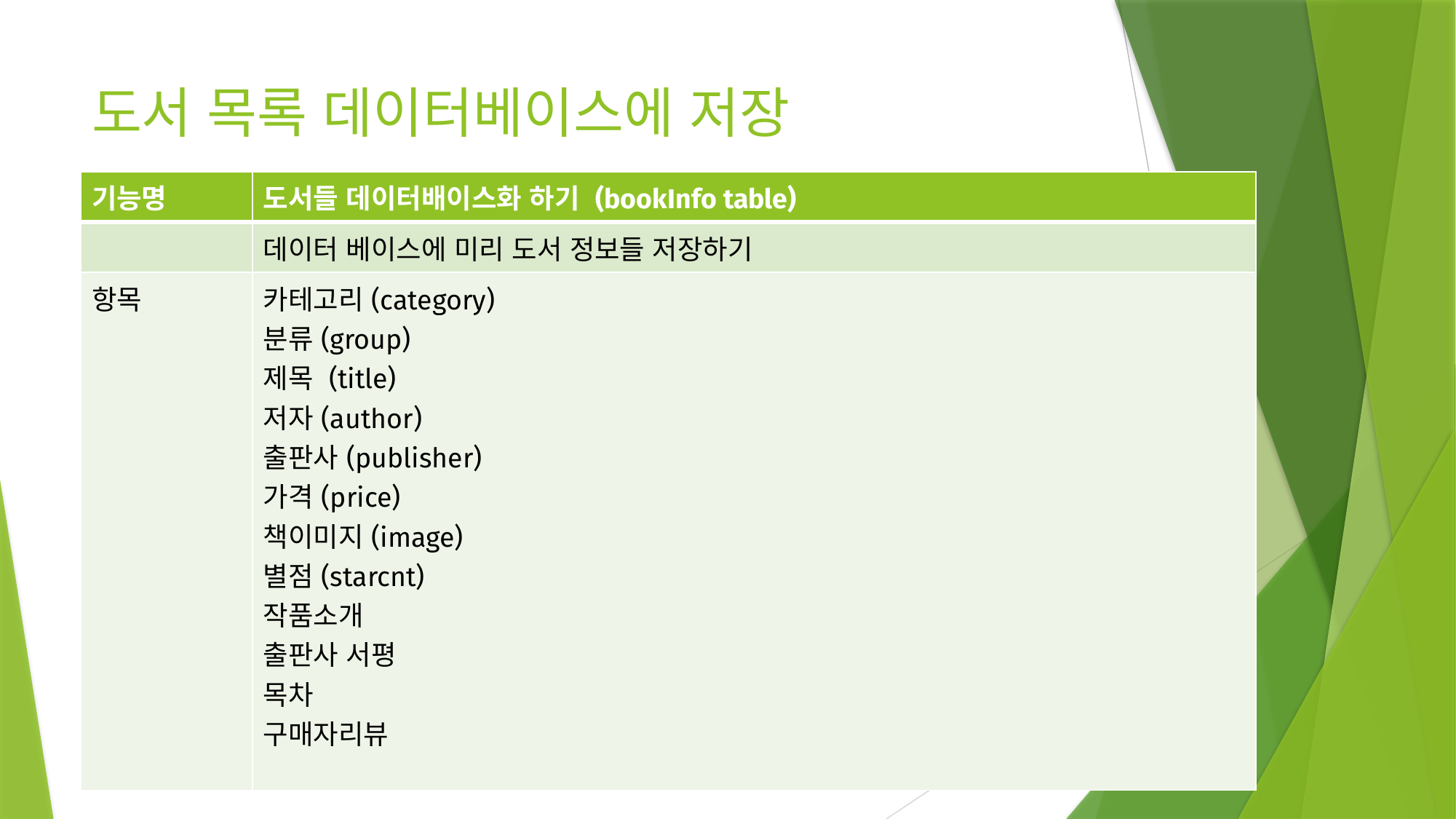

# 도서 목록 데이터베이스에 저장
| 기능명 | 도서들 데이터배이스화 하기 (bookInfo table) |
| --- | --- |
|  | 데이터 베이스에 미리 도서 정보들 저장하기 |
| 항목 | 카테고리(category) 분류(group) 제목 (title) 저자(author) 출판사(publisher) 가격(price) 책이미지(image) 별점(starcnt) 작품소개 출판사 서평 목차 구매자리뷰 |